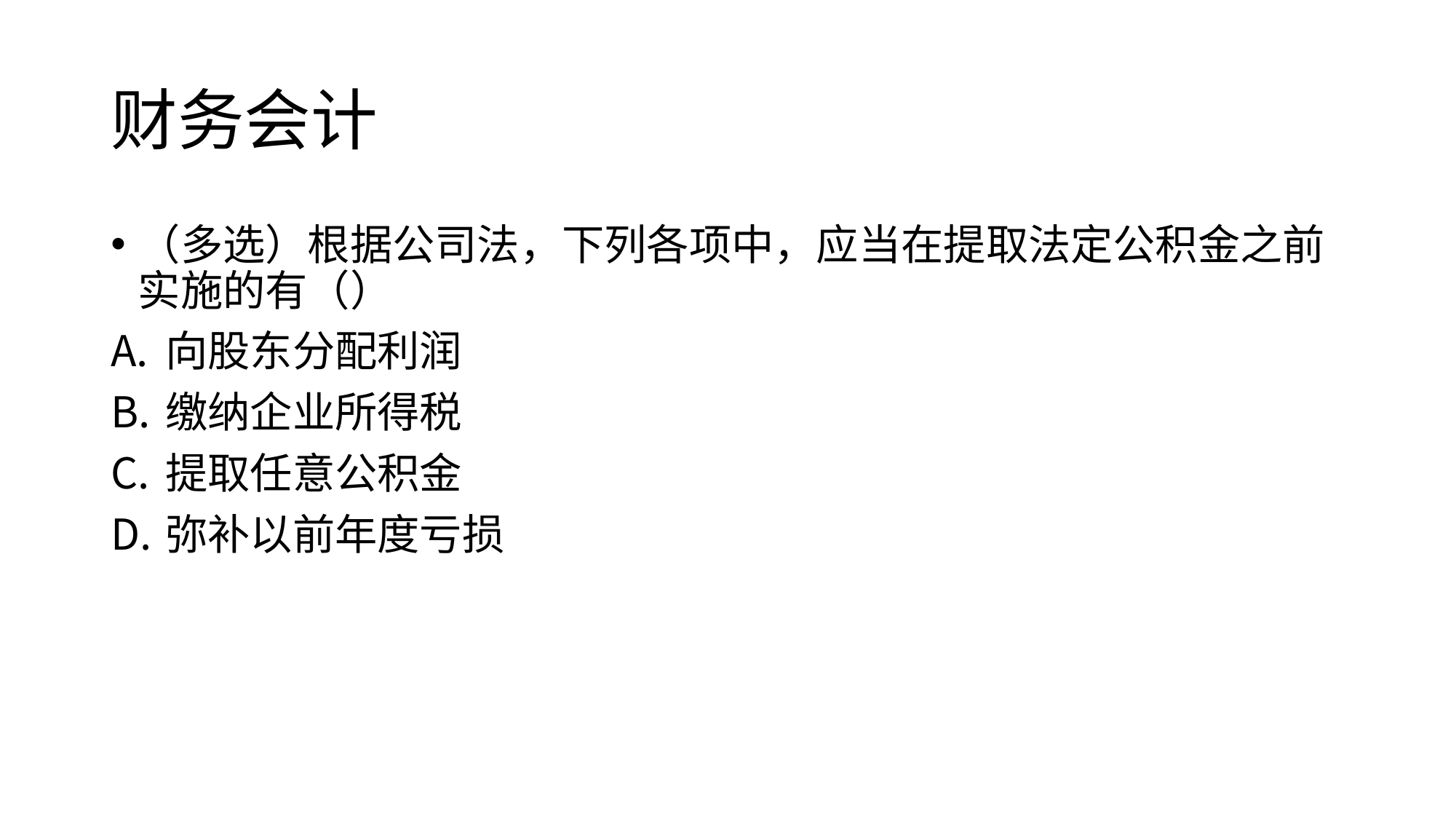

# 财务会计
（多选）根据公司法，下列各项中，应当在提取法定公积金之前实施的有（）
向股东分配利润
缴纳企业所得税
提取任意公积金
弥补以前年度亏损